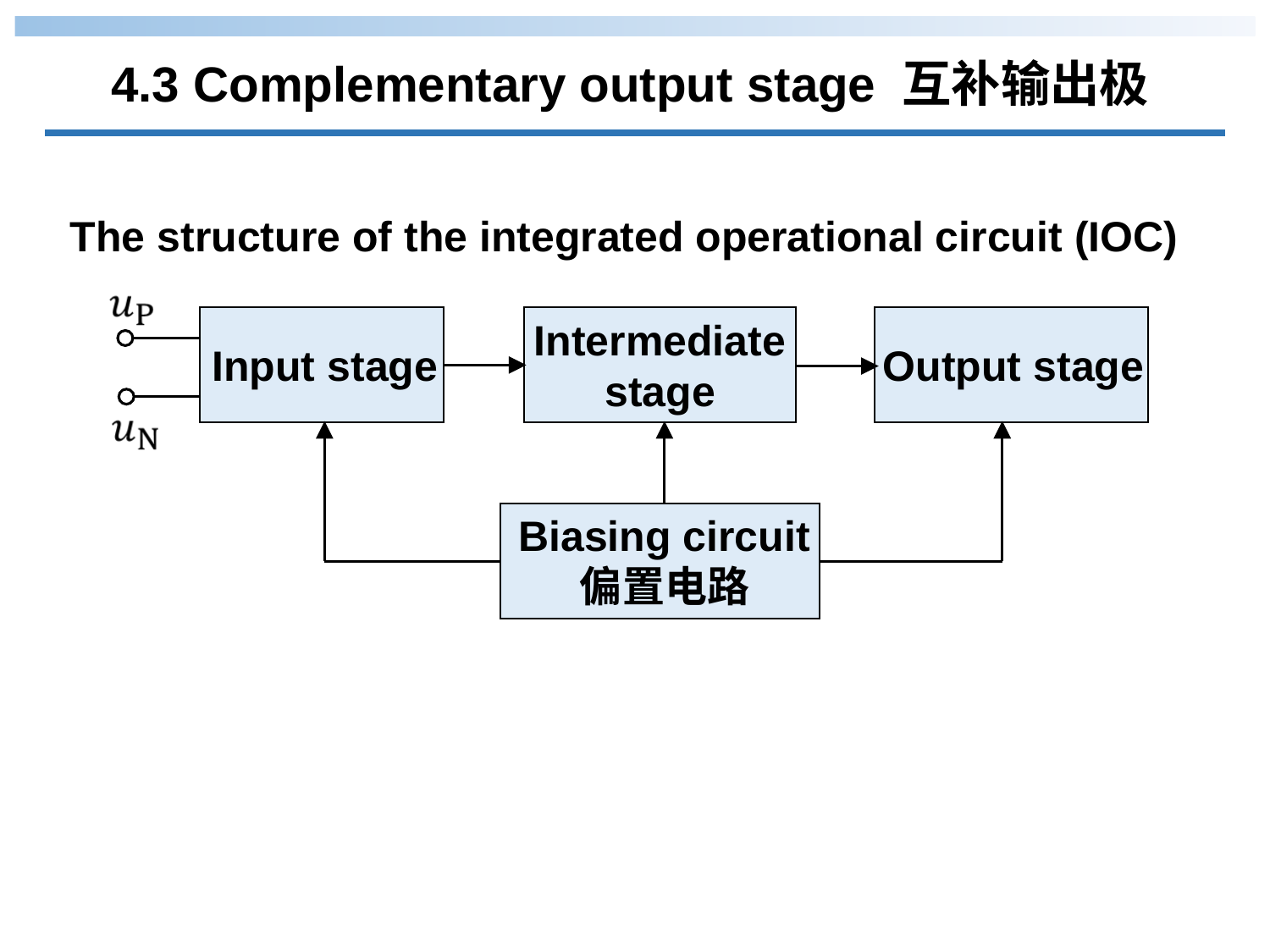

4.3 Complementary output stage 互补输出极

The structure of the integrated operational circuit (IOC)

Intermediate stage

Output stage

Input stage

Biasing circuit
偏置电路